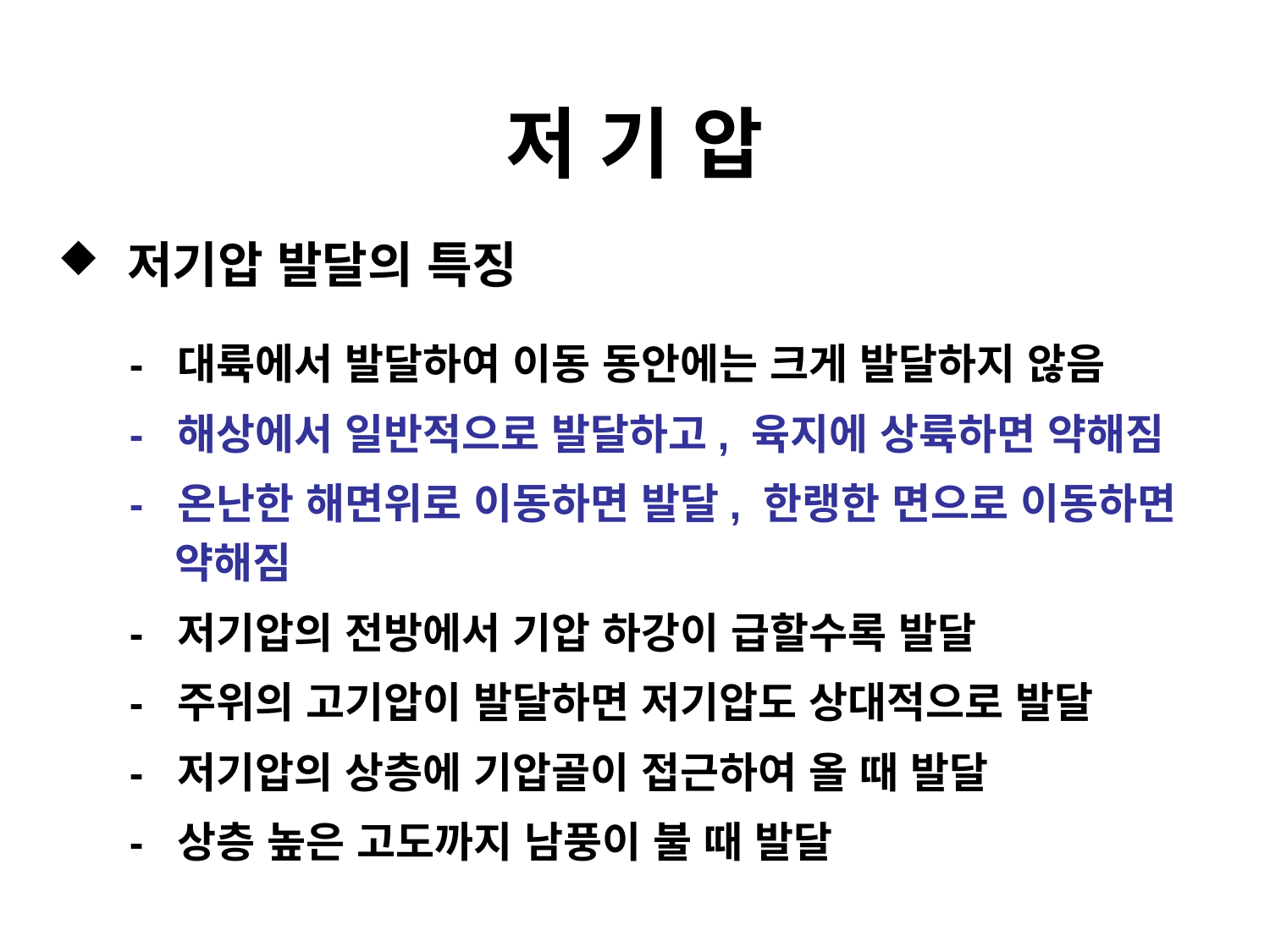

# 저 기 압
 저기압 발달의 특징
    -  대륙에서 발달하여 이동 동안에는 크게 발달하지 않음
    -  해상에서 일반적으로 발달하고, 육지에 상륙하면 약해짐
    -  온난한 해면위로 이동하면 발달, 한랭한 면으로 이동하면
       약해짐
    -  저기압의 전방에서 기압 하강이 급할수록 발달
    -  주위의 고기압이 발달하면 저기압도 상대적으로 발달
    -  저기압의 상층에 기압골이 접근하여 올 때 발달
    -  상층 높은 고도까지 남풍이 불 때 발달